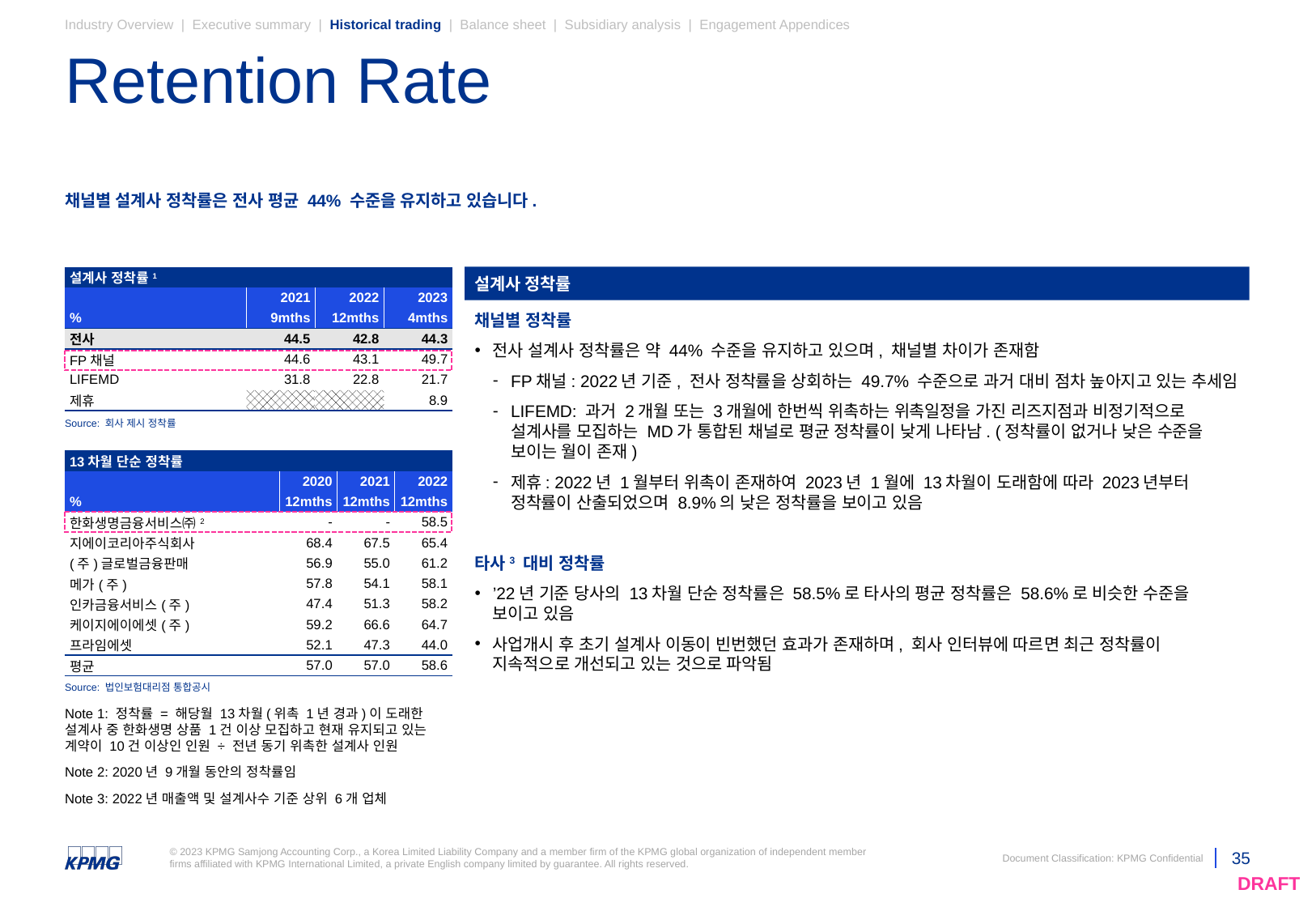

Industry Overview  |  Executive summary  |  Historical trading  |  Balance sheet  |  Subsidiary analysis  |  Engagement Appendices
# Retention Rate
채널별 설계사 정착률은 전사 평균 44% 수준을 유지하고 있습니다.
설계사 정착률
| 설계사 정착률1 |  |  |  |
| --- | --- | --- | --- |
|  | 2021 | 2022 | 2023 |
| % | 9mths | 12mths | 4mths |
| 전사 | 44.5 | 42.8 | 44.3 |
| FP채널 | 44.6 | 43.1 | 49.7 |
| LIFEMD | 31.8 | 22.8 | 21.7 |
| 제휴 |  |  | 8.9 |
채널별 정착률
전사 설계사 정착률은 약 44% 수준을 유지하고 있으며, 채널별 차이가 존재함
FP채널: 2022년 기준, 전사 정착률을 상회하는 49.7% 수준으로 과거 대비 점차 높아지고 있는 추세임
LIFEMD: 과거 2개월 또는 3개월에 한번씩 위촉하는 위촉일정을 가진 리즈지점과 비정기적으로 설계사를 모집하는 MD가 통합된 채널로 평균 정착률이 낮게 나타남. (정착률이 없거나 낮은 수준을 보이는 월이 존재)
제휴: 2022년 1월부터 위촉이 존재하여 2023년 1월에 13차월이 도래함에 따라 2023년부터 정착률이 산출되었으며 8.9%의 낮은 정착률을 보이고 있음

타사3 대비 정착률
’22년 기준 당사의 13차월 단순 정착률은 58.5%로 타사의 평균 정착률은 58.6%로 비슷한 수준을 보이고 있음
사업개시 후 초기 설계사 이동이 빈번했던 효과가 존재하며, 회사 인터뷰에 따르면 최근 정착률이 지속적으로 개선되고 있는 것으로 파악됨

Source: 회사 제시 정착률
| 13차월 단순 정착률 |  |  |  |
| --- | --- | --- | --- |
|  | 2020 | 2021 | 2022 |
| % | 12mths | 12mths | 12mths |
| 한화생명금융서비스㈜2 | - | - | 58.5 |
| 지에이코리아주식회사 | 68.4 | 67.5 | 65.4 |
| (주)글로벌금융판매 | 56.9 | 55.0 | 61.2 |
| 메가(주) | 57.8 | 54.1 | 58.1 |
| 인카금융서비스(주) | 47.4 | 51.3 | 58.2 |
| 케이지에이에셋(주) | 59.2 | 66.6 | 64.7 |
| 프라임에셋 | 52.1 | 47.3 | 44.0 |
| 평균 | 57.0 | 57.0 | 58.6 |

Source: 법인보험대리점 통합공시
Note 1: 정착률 = 해당월 13차월(위촉 1년 경과)이 도래한 설계사 중 한화생명 상품 1건 이상 모집하고 현재 유지되고 있는 계약이 10건 이상인 인원 ÷ 전년 동기 위촉한 설계사 인원
Note 2: 2020년 9개월 동안의 정착률임
Note 3: 2022년 매출액 및 설계사수 기준 상위 6개 업체